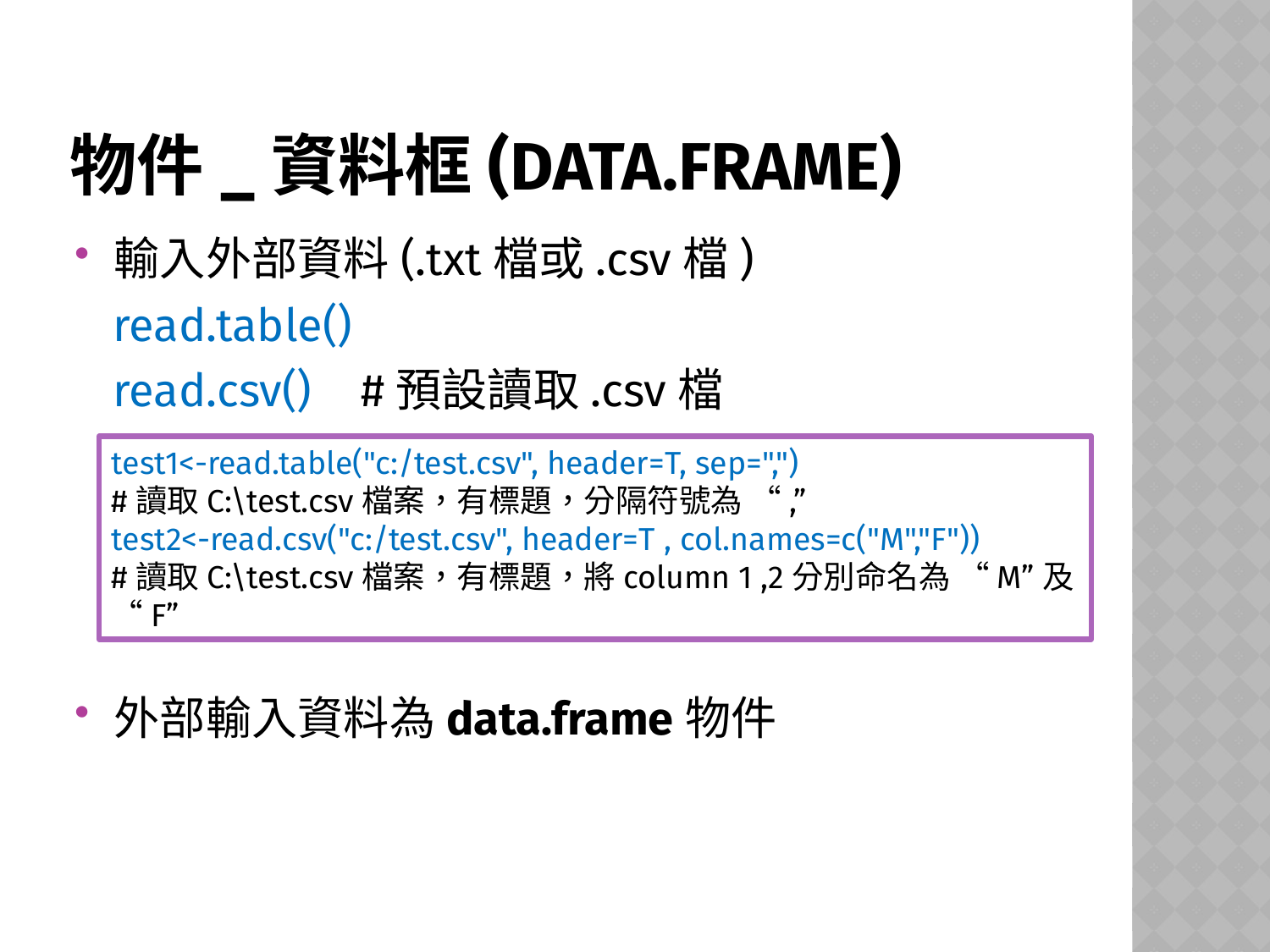

# 物件_資料框(data.frame)
輸入外部資料(.txt檔或.csv檔)
   read.table()
   read.csv()    #預設讀取.csv檔

外部輸入資料為data.frame物件

test1<-read.table("c:/test.csv", header=T, sep=",")
#讀取C:\test.csv檔案，有標題，分隔符號為 “,”
test2<-read.csv("c:/test.csv", header=T , col.names=c("M","F"))
#讀取C:\test.csv檔案，有標題，將column 1 ,2分別命名為 “M”及 “F”